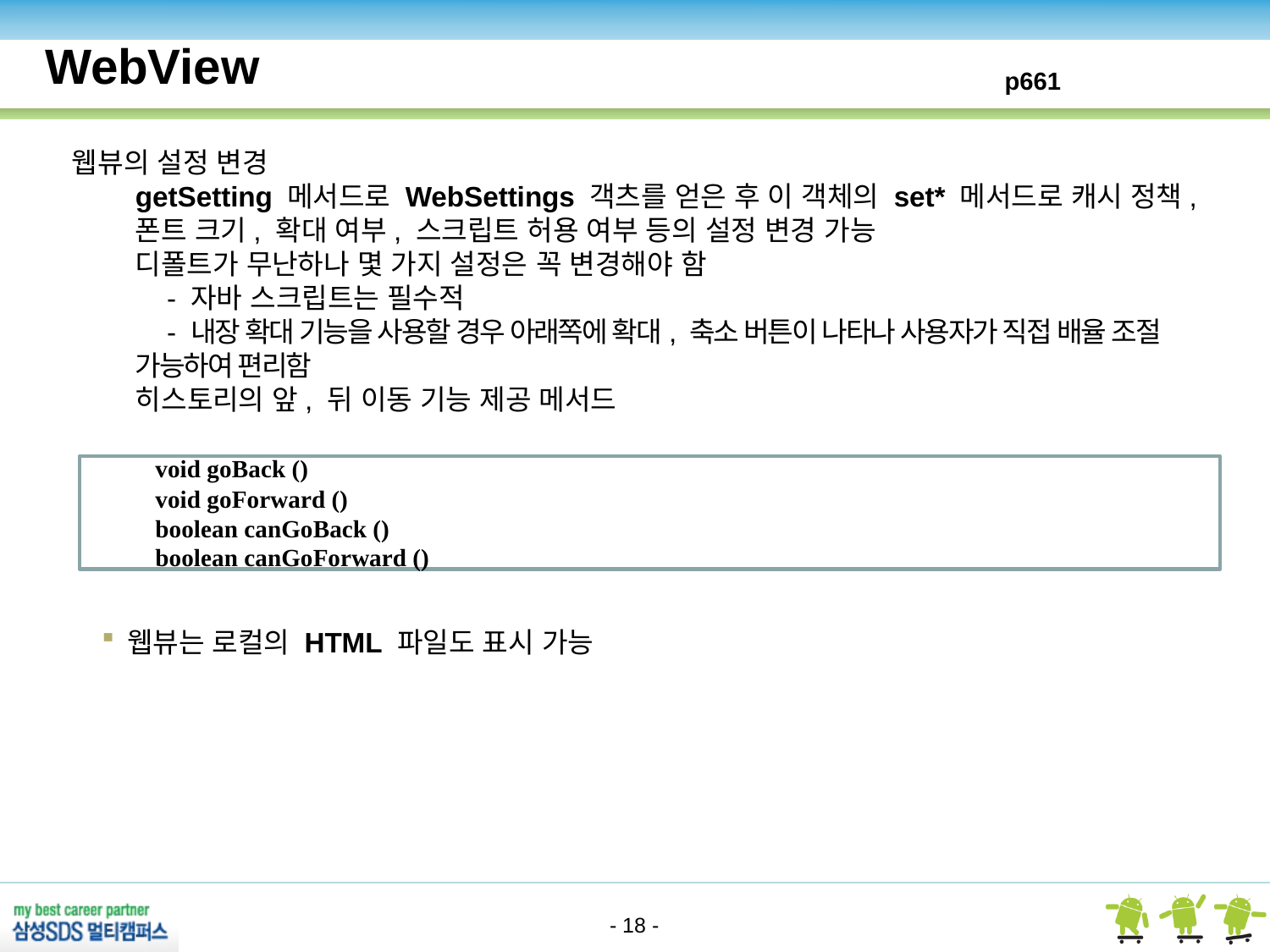

WebView
p661
웹뷰의 설정 변경
getSetting 메서드로 WebSettings 객츠를 얻은 후 이 객체의 set* 메서드로 캐시 정책, 폰트 크기, 확대 여부, 스크립트 허용 여부 등의 설정 변경 가능
디폴트가 무난하나 몇 가지 설정은 꼭 변경해야 함
    - 자바 스크립트는 필수적
    - 내장 확대 기능을 사용할 경우 아래쪽에 확대, 축소 버튼이 나타나 사용자가 직접 배율 조절 가능하여 편리함
히스토리의 앞, 뒤 이동 기능 제공 메서드
void goBack ()
void goForward ()
boolean canGoBack ()
boolean canGoForward ()
웹뷰는 로컬의 HTML 파일도 표시 가능
- 18 -